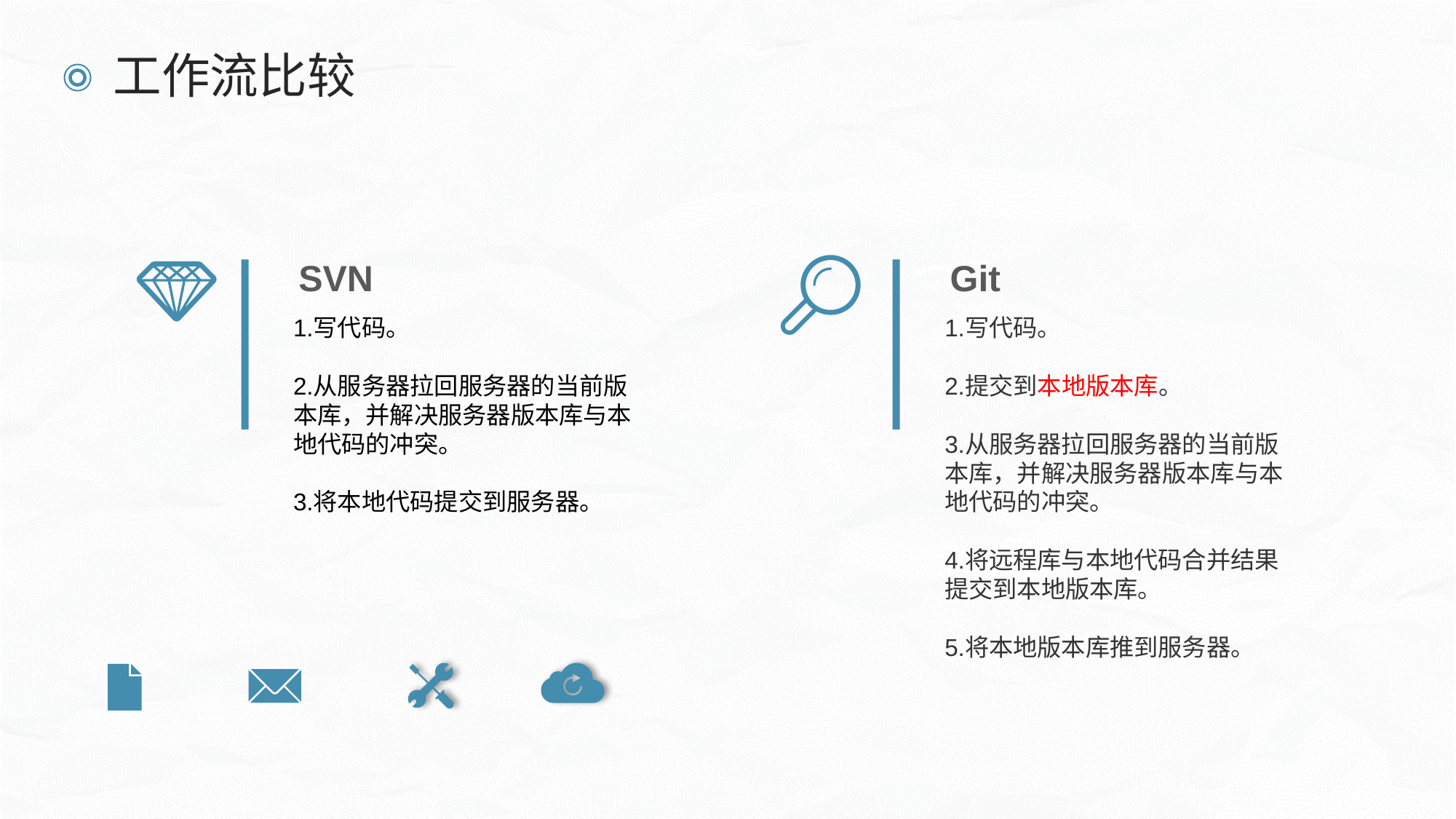

工作流比较

SVN
Git

写代码。
从服务器拉回服务器的当前版本库，并解决服务器版本库与本地代码的冲突。
将本地代码提交到服务器。
写代码。
提交到本地版本库。
从服务器拉回服务器的当前版本库，并解决服务器版本库与本地代码的冲突。
将远程库与本地代码合并结果提交到本地版本库。
将本地版本库推到服务器。